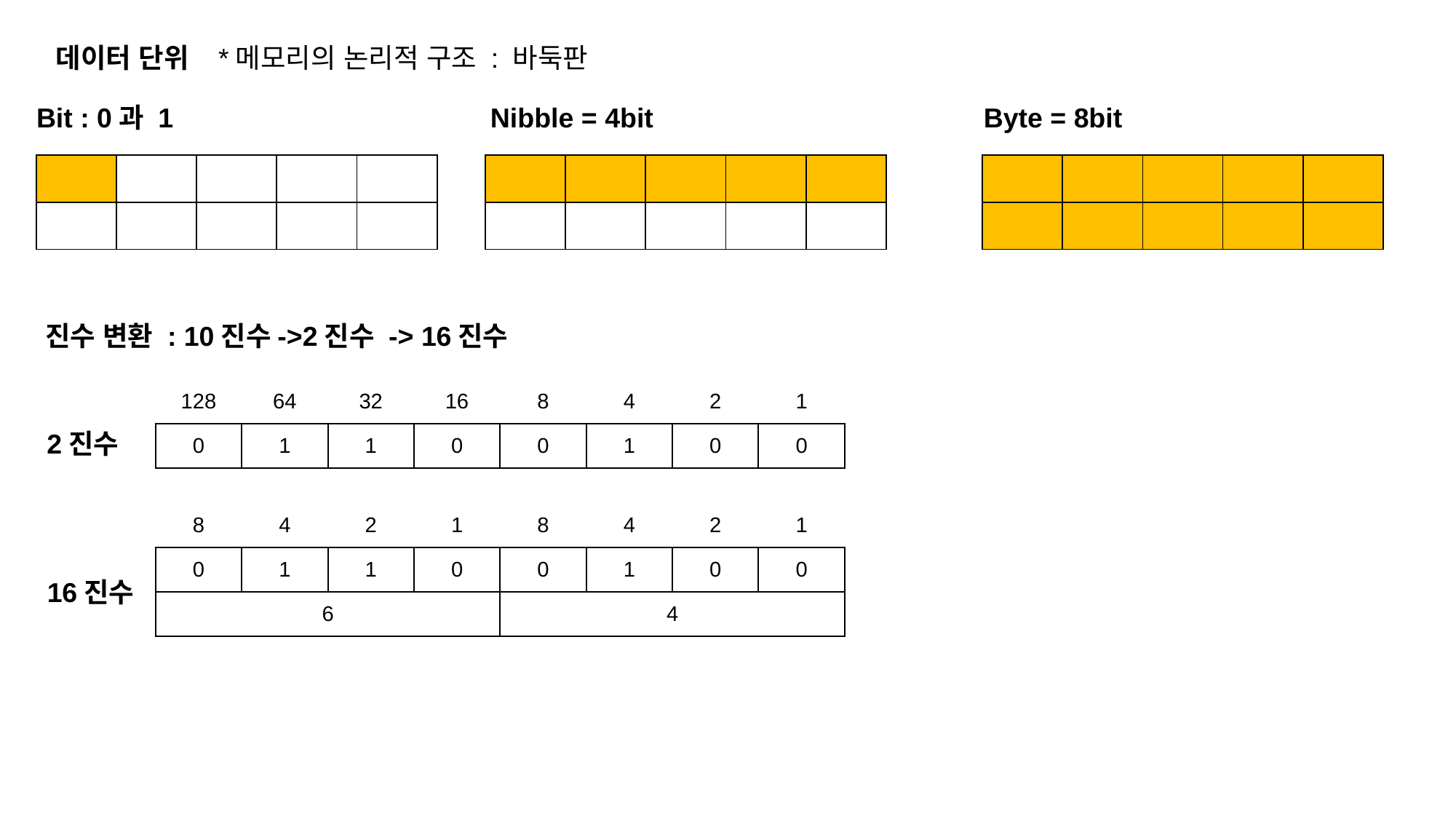

데이터 단위   *메모리의 논리적 구조 : 바둑판
Bit : 0과 1
Nibble = 4bit
Byte = 8bit
|  |  |  |  |  |
| --- | --- | --- | --- | --- |
|  |  |  |  |  |
|  |  |  |  |  |
| --- | --- | --- | --- | --- |
|  |  |  |  |  |
|  |  |  |  |  |
| --- | --- | --- | --- | --- |
|  |  |  |  |  |
  진수 변환 : 10진수->2진수 -> 16진수
| 128 | 64 | 32 | 16 | 8 | 4 | 2 | 1 |
| --- | --- | --- | --- | --- | --- | --- | --- |
| 0 | 1 | 1 | 0 | 0 | 1 | 0 | 0 |
2진수
| 8 | 4 | 2 | 1 | 8 | 4 | 2 | 1 |
| --- | --- | --- | --- | --- | --- | --- | --- |
| 0 | 1 | 1 | 0 | 0 | 1 | 0 | 0 |
| 6 |  |  |  | 4 |  |  |  |
16진수